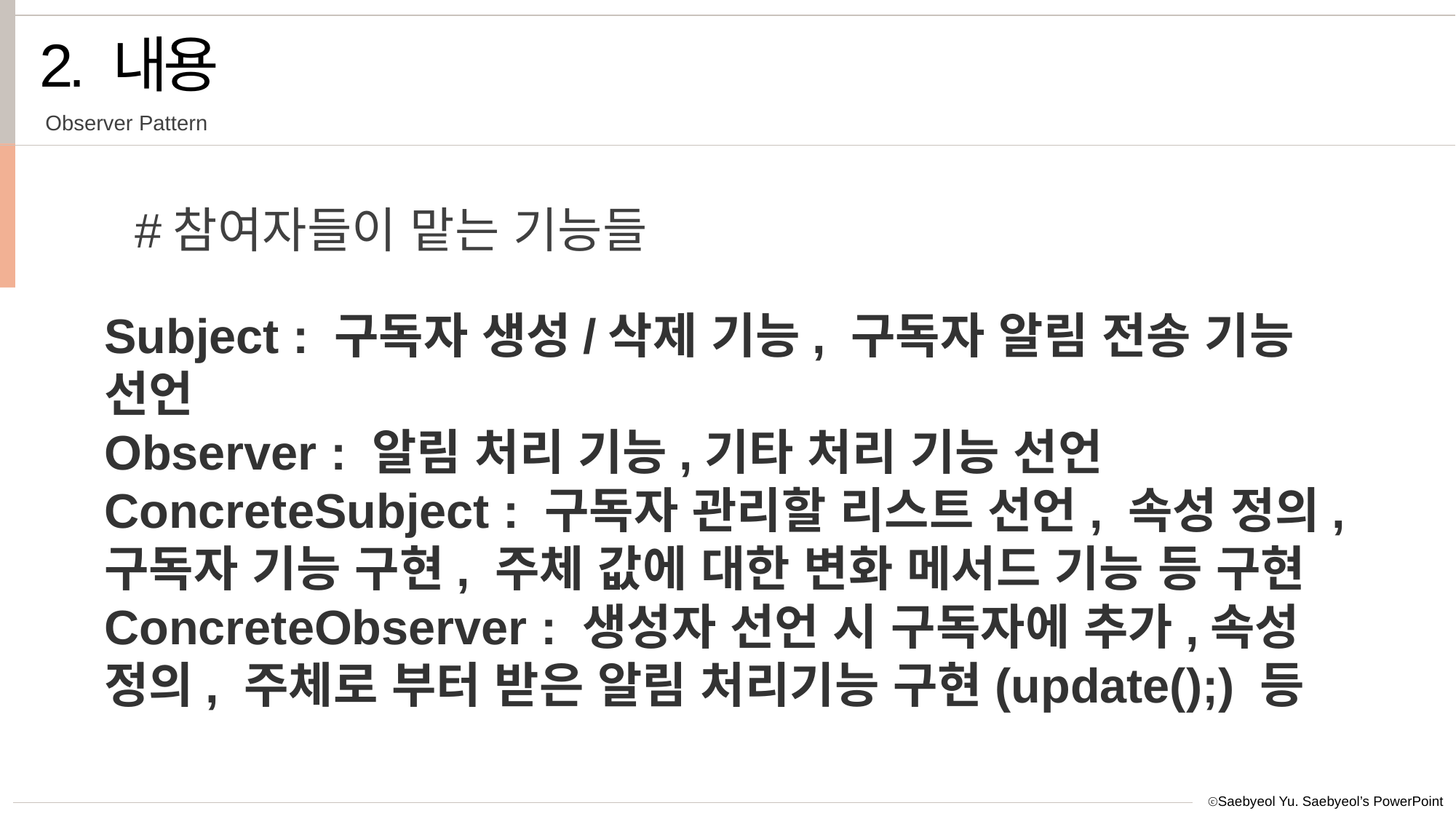

2. 내용
#참여자들이 맡는 기능들
Subject : 구독자 생성/삭제 기능, 구독자 알림 전송 기능 선언
Observer : 알림 처리 기능,기타 처리 기능 선언
ConcreteSubject : 구독자 관리할 리스트 선언, 속성 정의,구독자 기능 구현, 주체 값에 대한 변화 메서드 기능 등 구현
ConcreteObserver : 생성자 선언 시 구독자에 추가,속성 정의, 주체로 부터 받은 알림 처리기능 구현(update();) 등